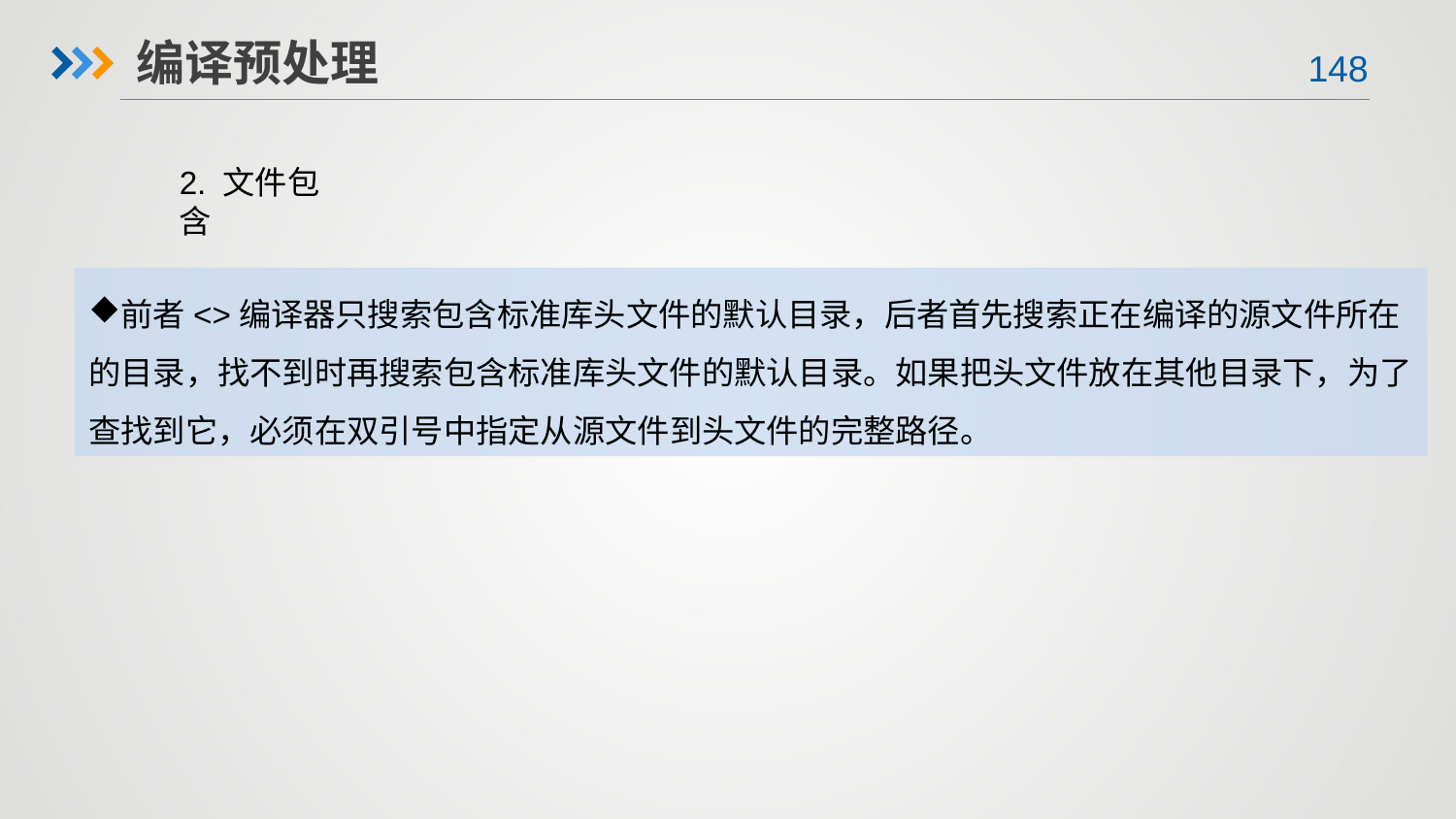

编译预处理
2. 文件包含
前者<>编译器只搜索包含标准库头文件的默认目录，后者首先搜索正在编译的源文件所在的目录，找不到时再搜索包含标准库头文件的默认目录。如果把头文件放在其他目录下，为了查找到它，必须在双引号中指定从源文件到头文件的完整路径。